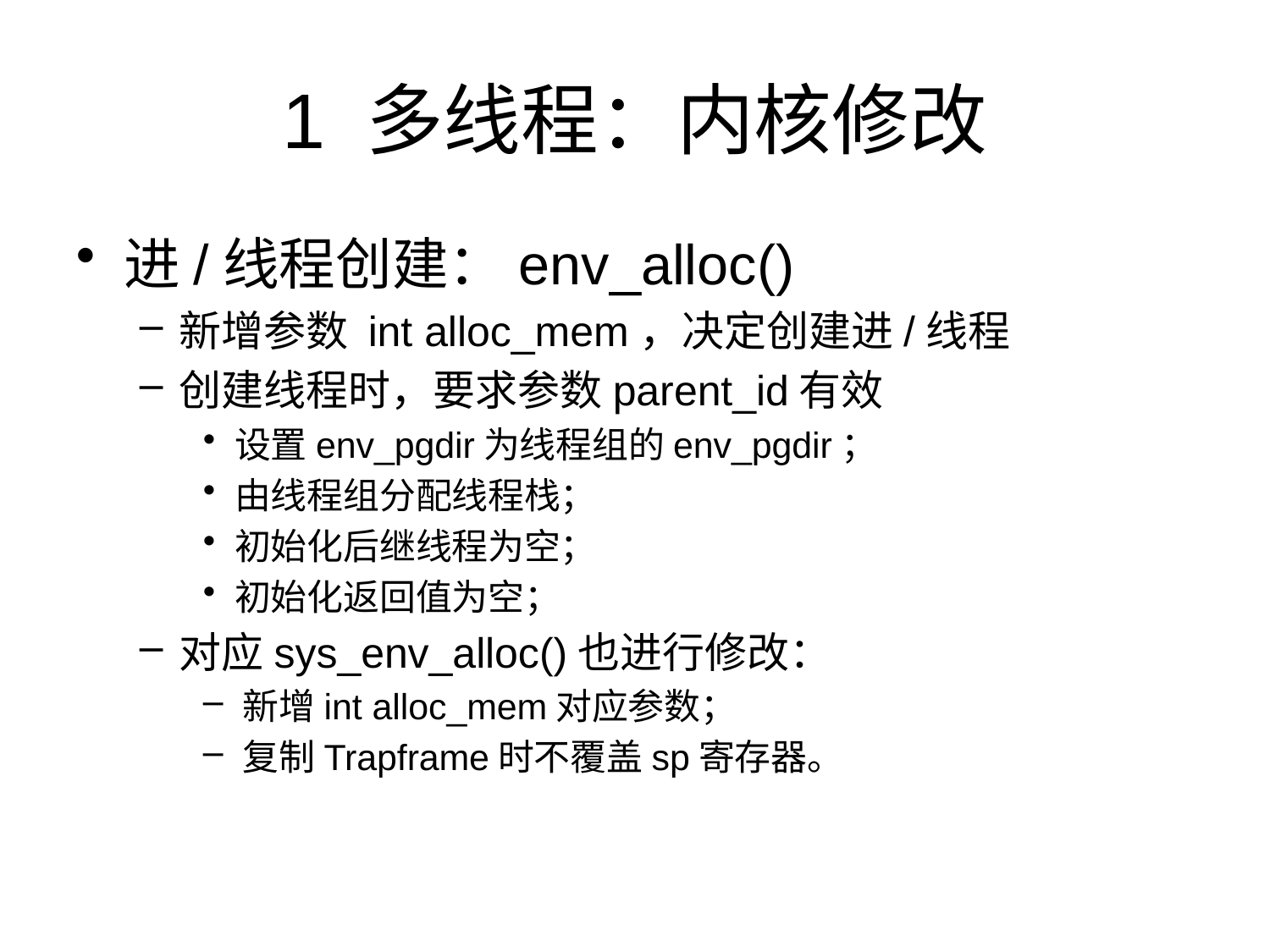

# 1 多线程：内核修改
进/线程创建：env_alloc()
新增参数 int alloc_mem，决定创建进/线程
创建线程时，要求参数parent_id有效
设置env_pgdir为线程组的env_pgdir；
由线程组分配线程栈；
初始化后继线程为空；
初始化返回值为空；
对应sys_env_alloc()也进行修改：
新增int alloc_mem对应参数；
复制Trapframe时不覆盖sp寄存器。